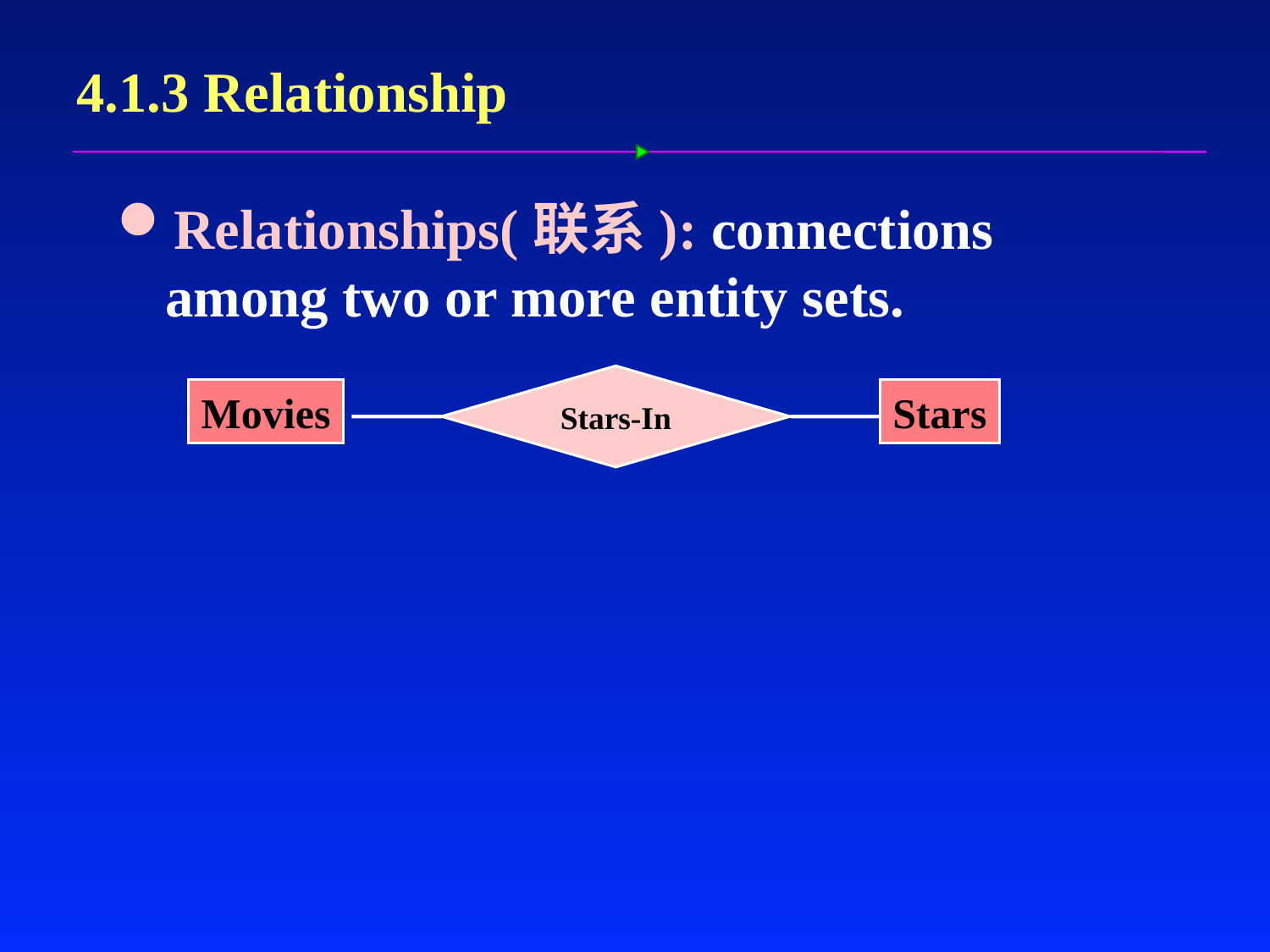

# 4.1.3 Relationship

Relationships(联系): connections among two or more entity sets.

Stars-In
Movies
Stars